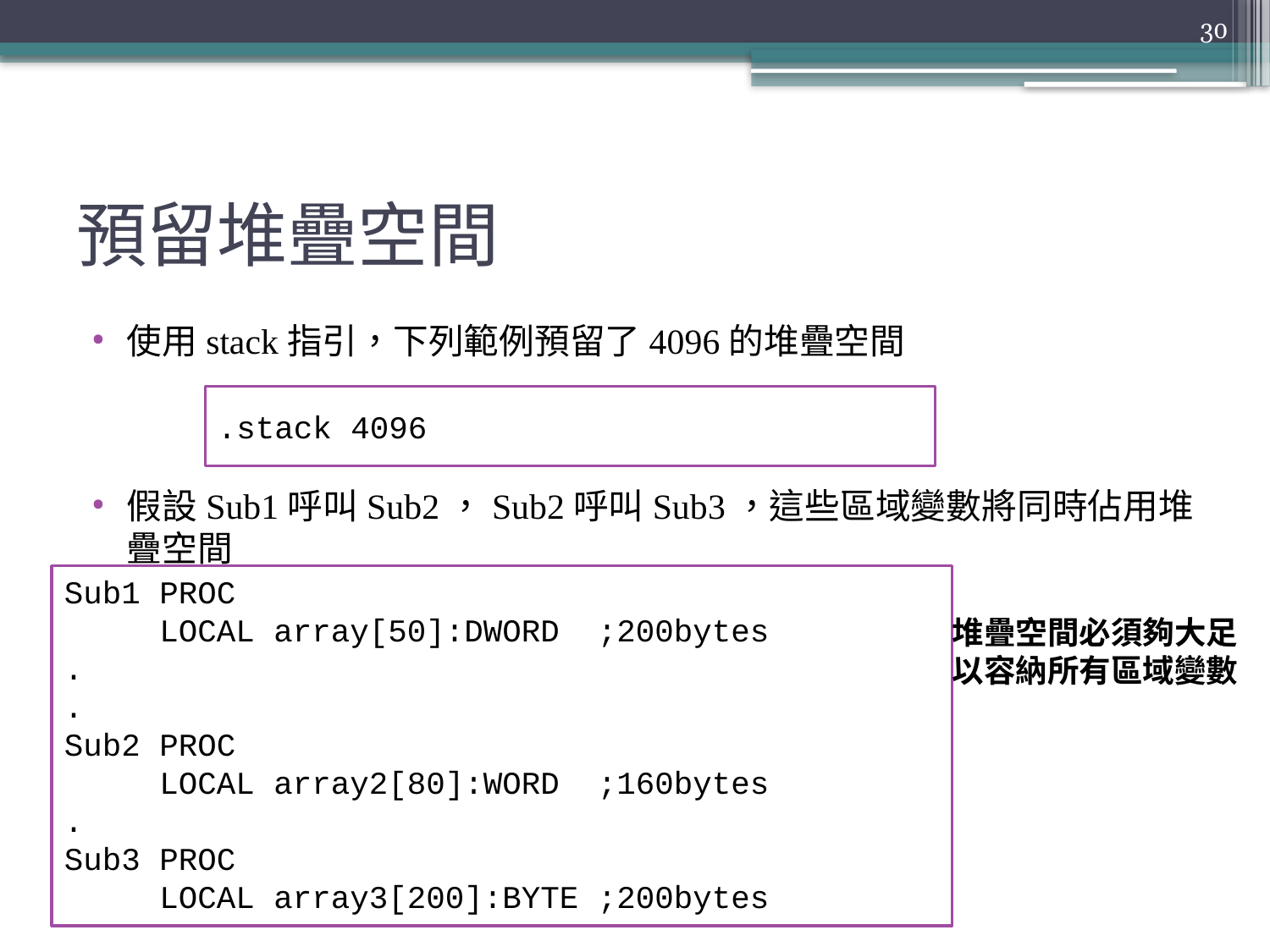

30
# 預留堆疊空間
使用stack指引，下列範例預留了4096的堆疊空間

假設Sub1呼叫Sub2，Sub2呼叫Sub3，這些區域變數將同時佔用堆疊空間
.stack 4096
Sub1 PROC
     LOCAL array[50]:DWORD  ;200bytes
.
.
Sub2 PROC
     LOCAL array2[80]:WORD  ;160bytes
.
Sub3 PROC
     LOCAL array3[200]:BYTE ;200bytes

堆疊空間必須夠大足以容納所有區域變數